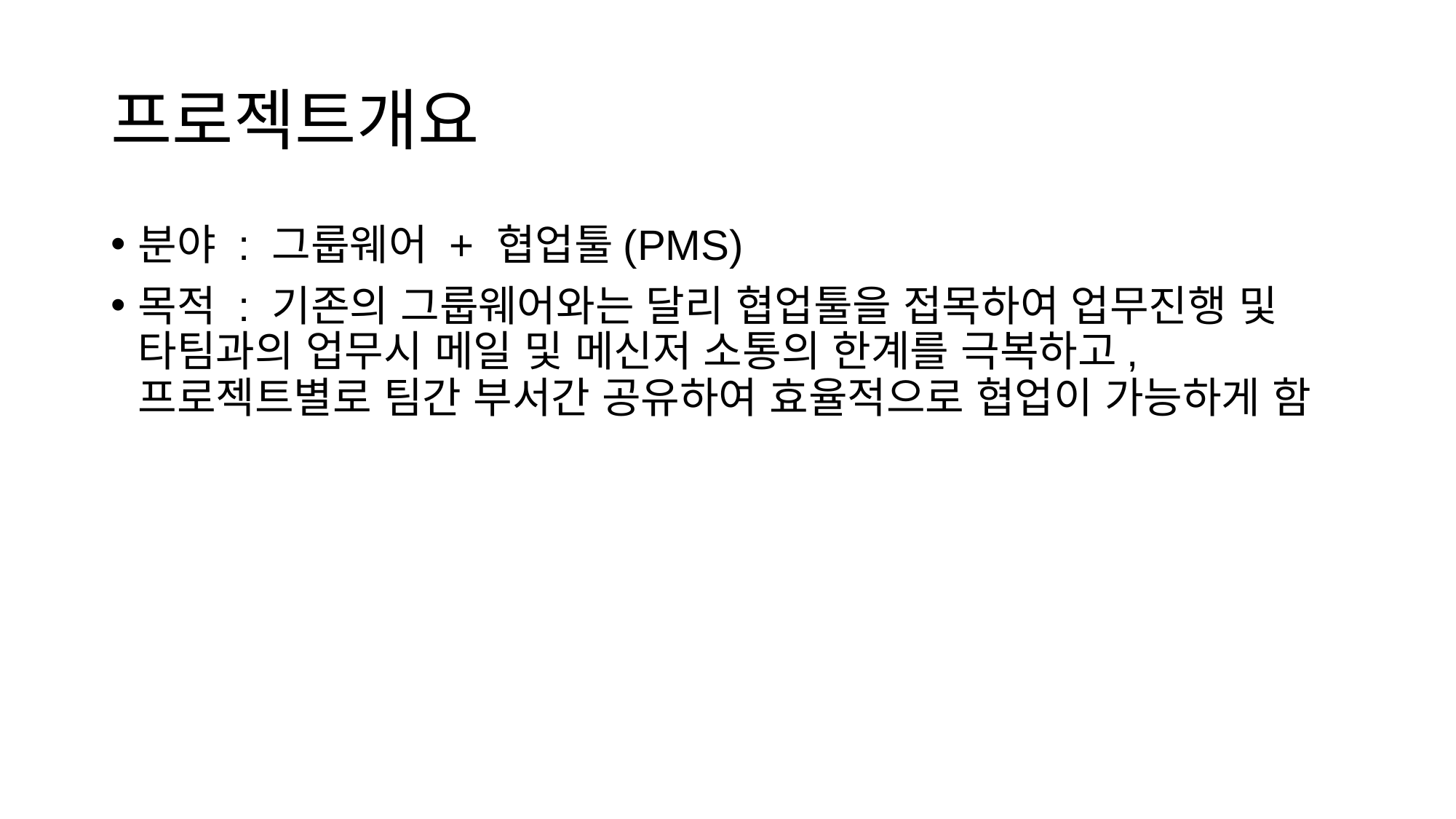

# 프로젝트개요
분야 : 그룹웨어 + 협업툴(PMS)
목적 : 기존의 그룹웨어와는 달리 협업툴을 접목하여 업무진행 및 타팀과의 업무시 메일 및 메신저 소통의 한계를 극복하고, 프로젝트별로 팀간 부서간 공유하여 효율적으로 협업이 가능하게 함